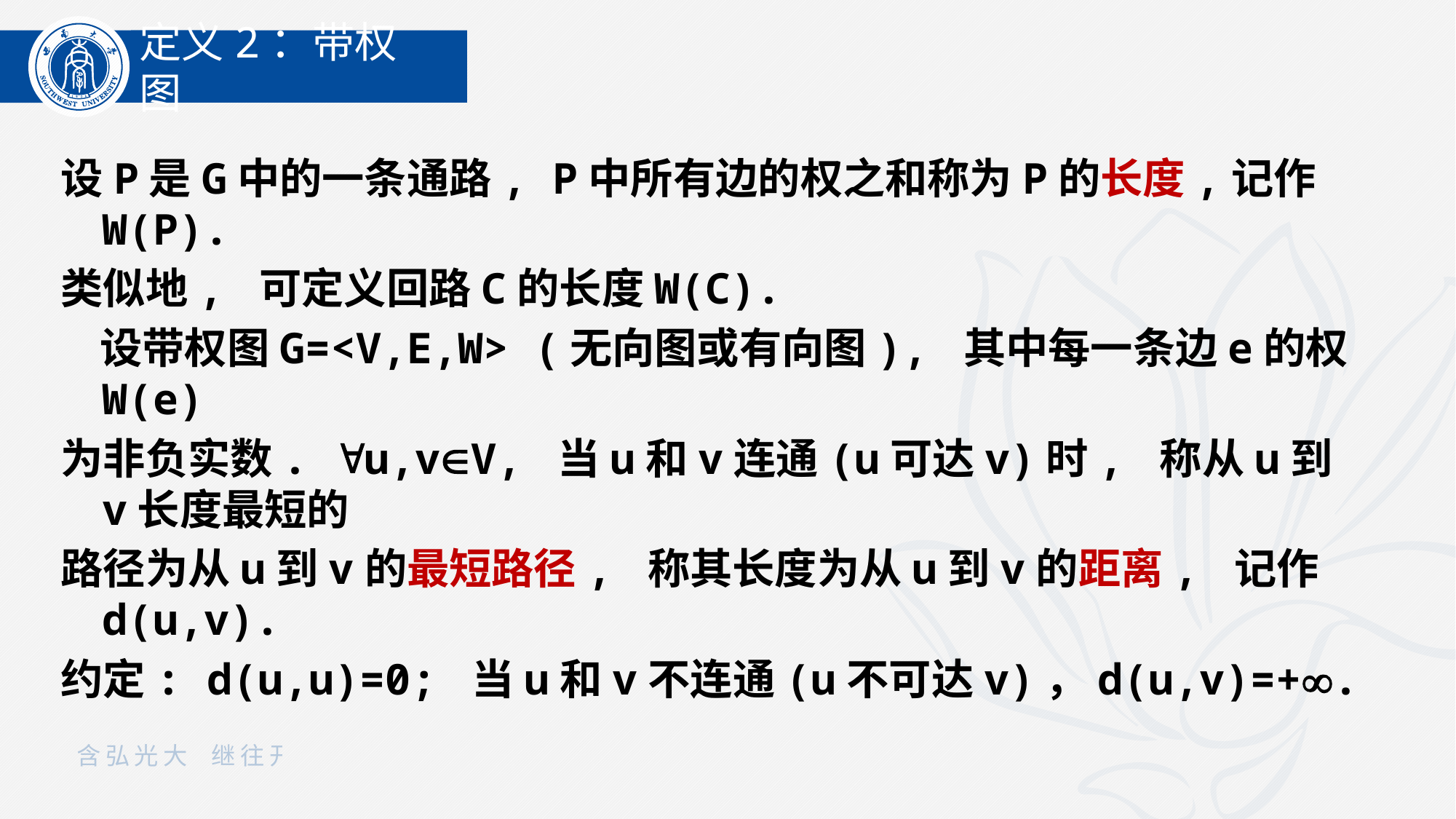

定义2：带权图
设P是G中的一条通路, P中所有边的权之和称为P的长度,记作W(P).
类似地, 可定义回路C的长度W(C).
   设带权图G=<V,E,W> (无向图或有向图), 其中每一条边e的权W(e)
为非负实数. ∀u,v∈V, 当u和v连通(u可达v)时, 称从u到v长度最短的
路径为从u到v的最短路径, 称其长度为从u到v的距离, 记作d(u,v).
约定: d(u,u)=0; 当u和v不连通(u不可达v)，d(u,v)=+∞.